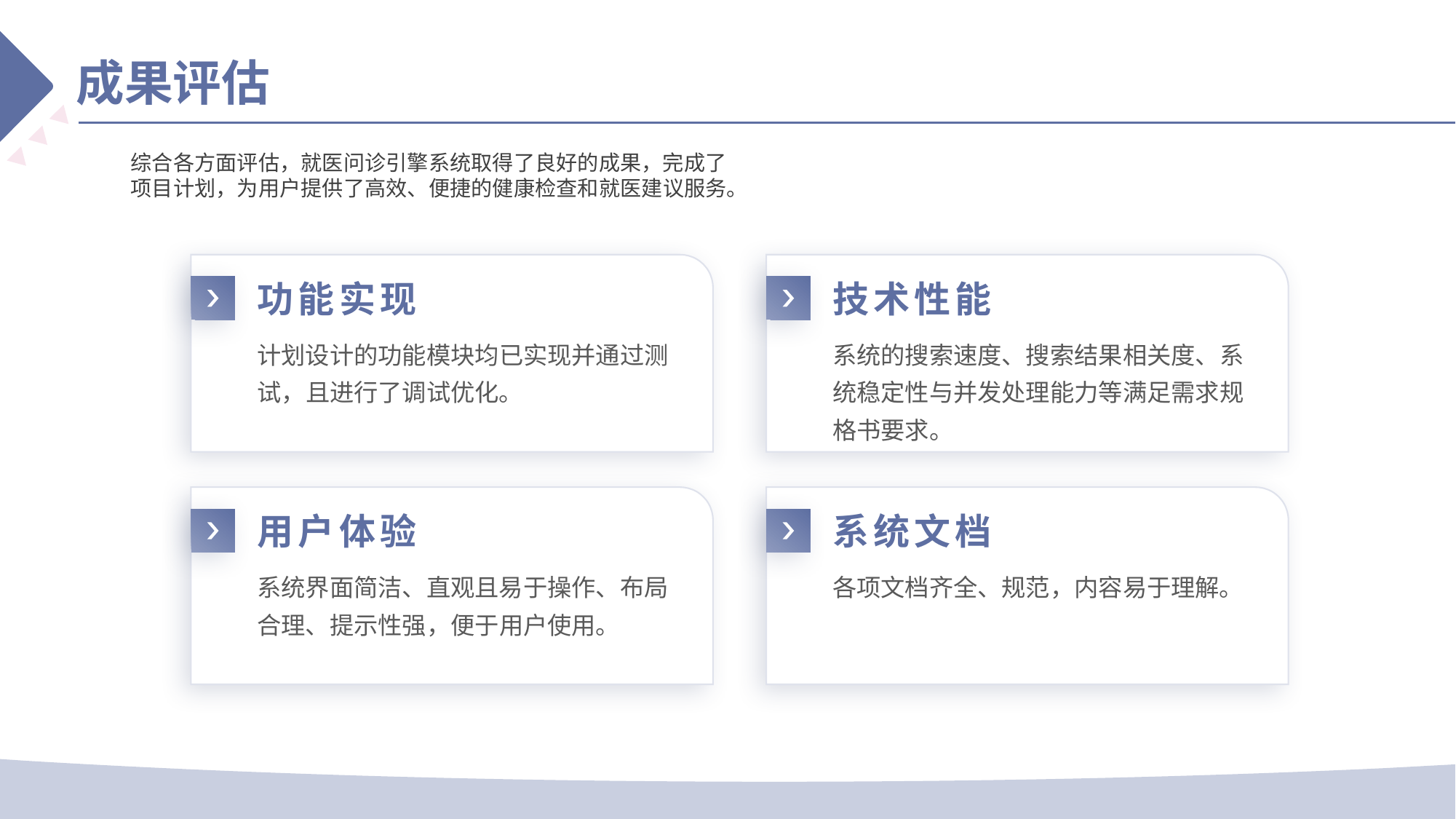

成果评估
综合各方面评估，就医问诊引擎系统取得了良好的成果，完成了项目计划，为用户提供了高效、便捷的健康检查和就医建议服务。

功能实现
技术性能

计划设计的功能模块均已实现并通过测试，且进行了调试优化。
系统的搜索速度、搜索结果相关度、系统稳定性与并发处理能力等满足需求规格书要求。

用户体验
系统文档

系统界面简洁、直观且易于操作、布局合理、提示性强，便于用户使用。
各项文档齐全、规范，内容易于理解。